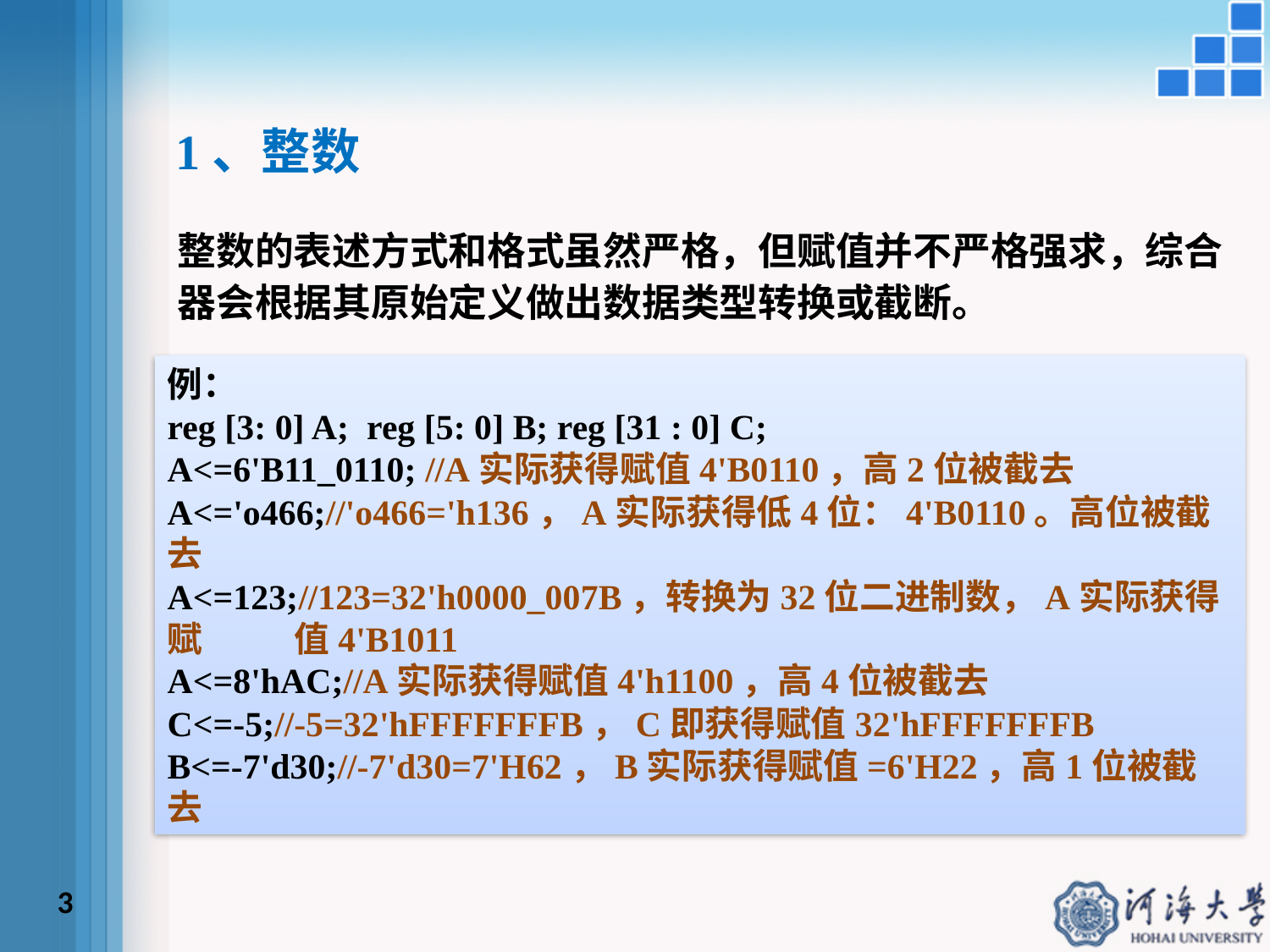

1、整数
整数的表述方式和格式虽然严格，但赋值并不严格强求，综合器会根据其原始定义做出数据类型转换或截断。
例：
reg [3: 0] A;  reg [5: 0] B; reg [31 : 0] C;
A<=6'B11_0110; //A实际获得赋值4'B0110，高2位被截去
A<='o466;//'o466='h136，A实际获得低4位：4'B0110。高位被截去
A<=123;//123=32'h0000_007B，转换为32位二进制数，A实际获得赋	值4'B1011
A<=8'hAC;//A实际获得赋值4'h1100，高4位被截去
C<=-5;//-5=32'hFFFFFFFB，C即获得赋值32'hFFFFFFFB
B<=-7'd30;//-7'd30=7'H62，B实际获得赋值=6'H22，高1位被截去
3